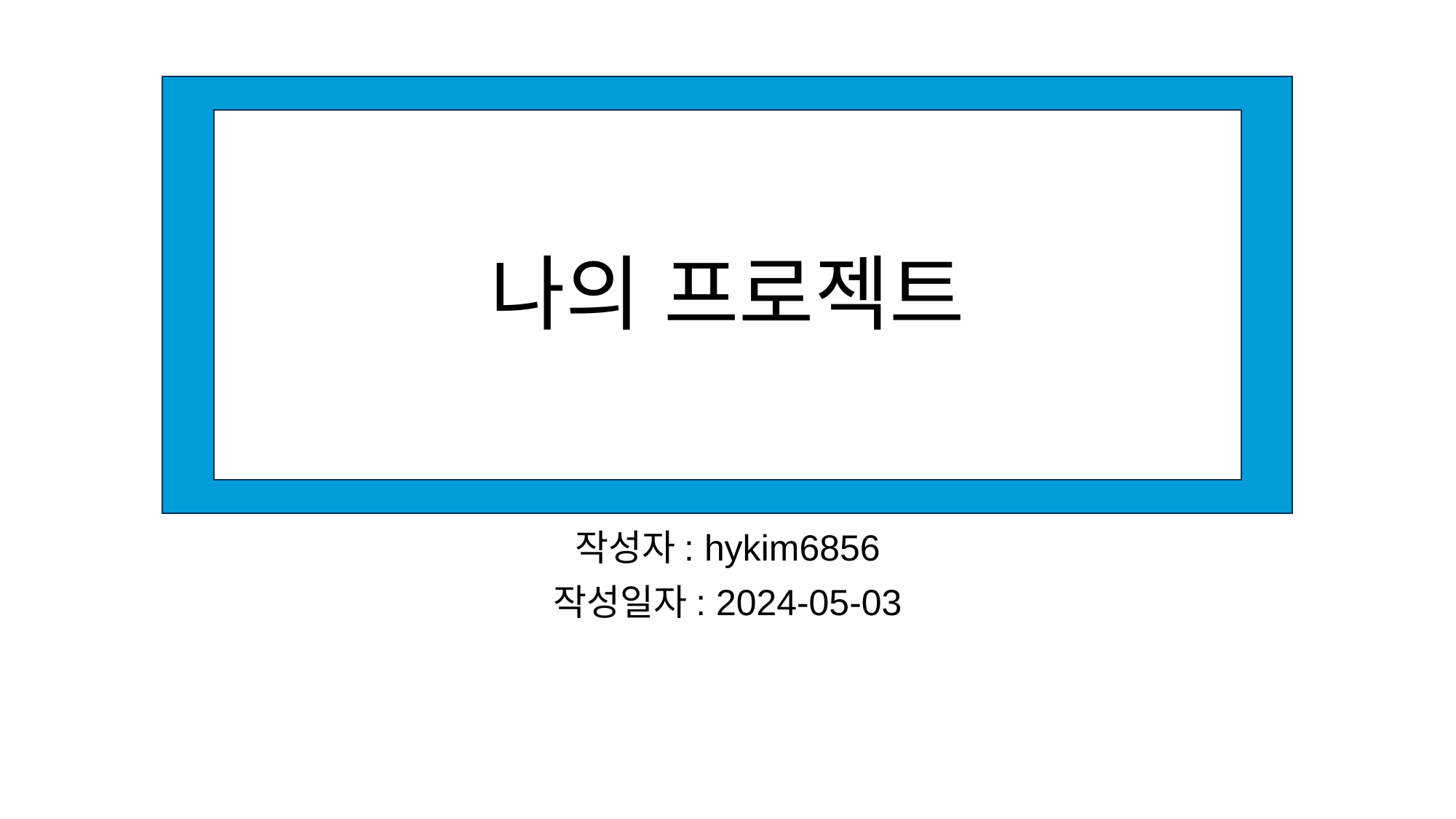

# 나의 프로젝트
작성자: hykim6856
작성일자: 2024-05-03